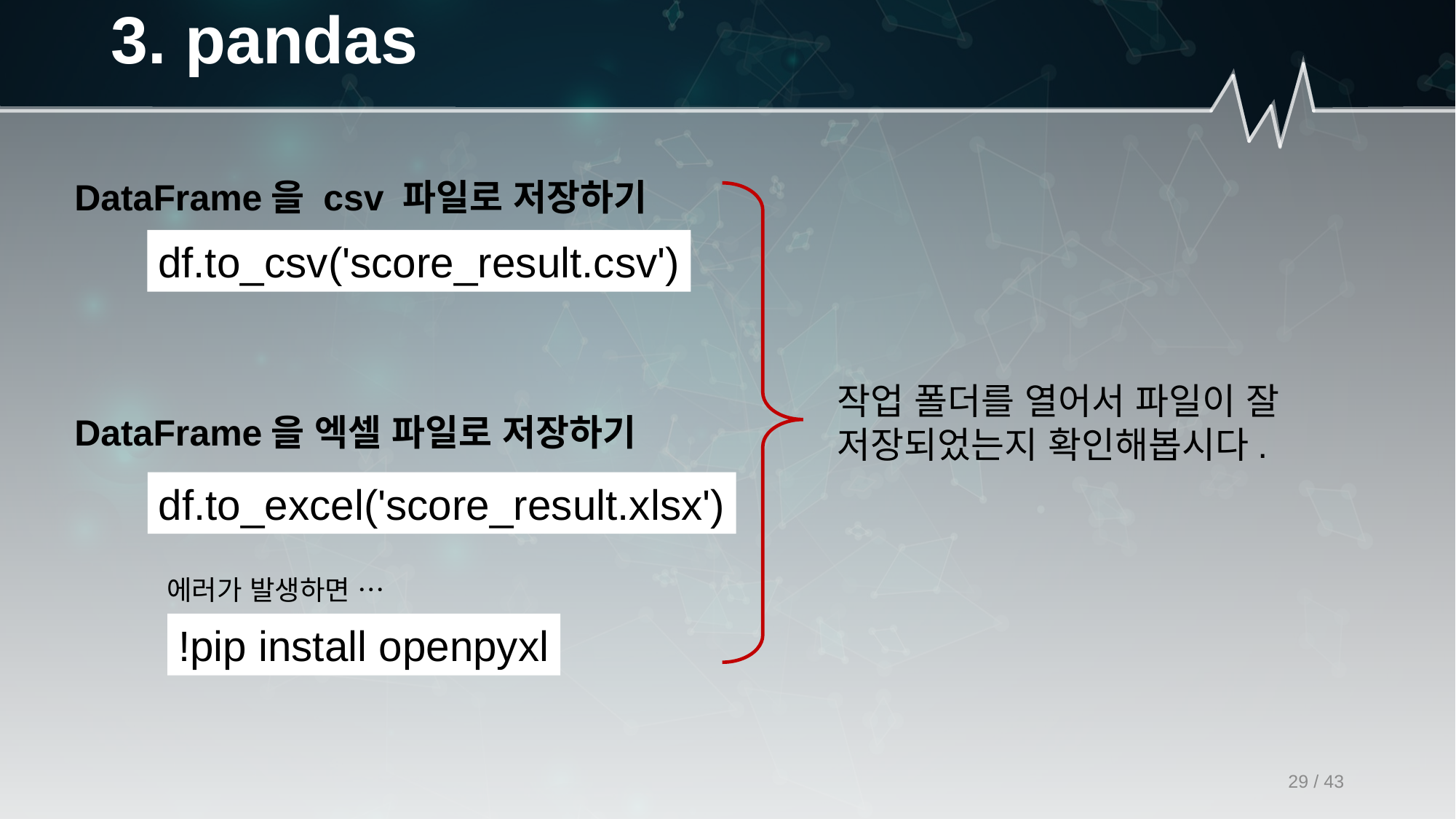

# 3. pandas
DataFrame을 csv 파일로 저장하기
df.to_csv('score_result.csv')
DataFrame을 엑셀 파일로 저장하기
df.to_excel('score_result.xlsx')
에러가 발생하면 …
!pip install openpyxl

작업 폴더를 열어서 파일이 잘 저장되었는지 확인해봅시다.
29 / 43